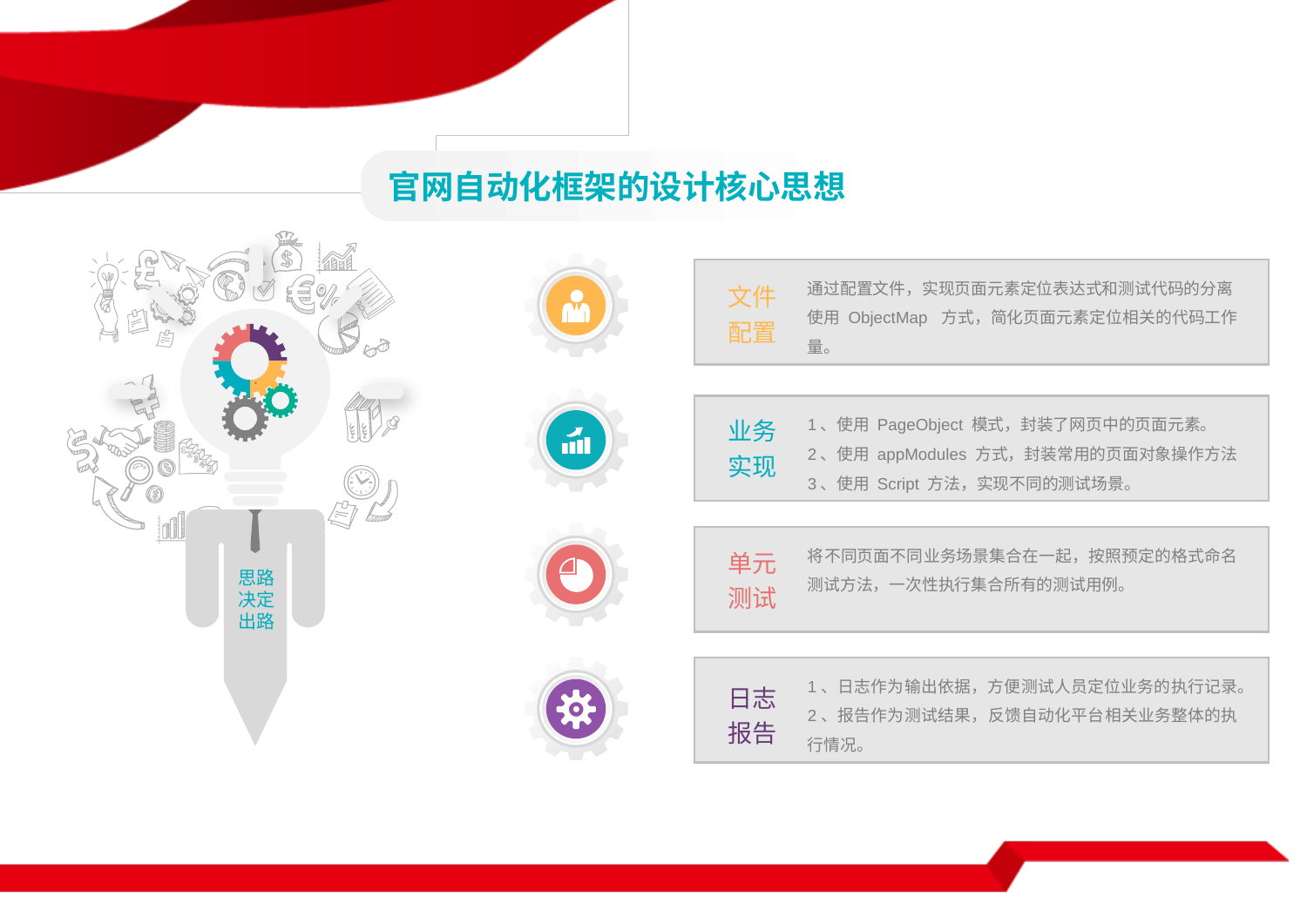

官网自动化框架的设计核心思想

通过配置文件，实现页面元素定位表达式和测试代码的分离
使用 ObjectMap  方式，简化页面元素定位相关的代码工作量。
文件配置

1、使用 PageObject 模式，封装了网页中的页面元素。
2、使用 appModules 方式，封装常用的页面对象操作方法
3、使用 Script 方法，实现不同的测试场景。
业务实现

将不同页面不同业务场景集合在一起，按照预定的格式命名测试方法，一次性执行集合所有的测试用例。
单元测试
思路
决定
出路

1、日志作为输出依据，方便测试人员定位业务的执行记录。
2、报告作为测试结果，反馈自动化平台相关业务整体的执行情况。
日志报告